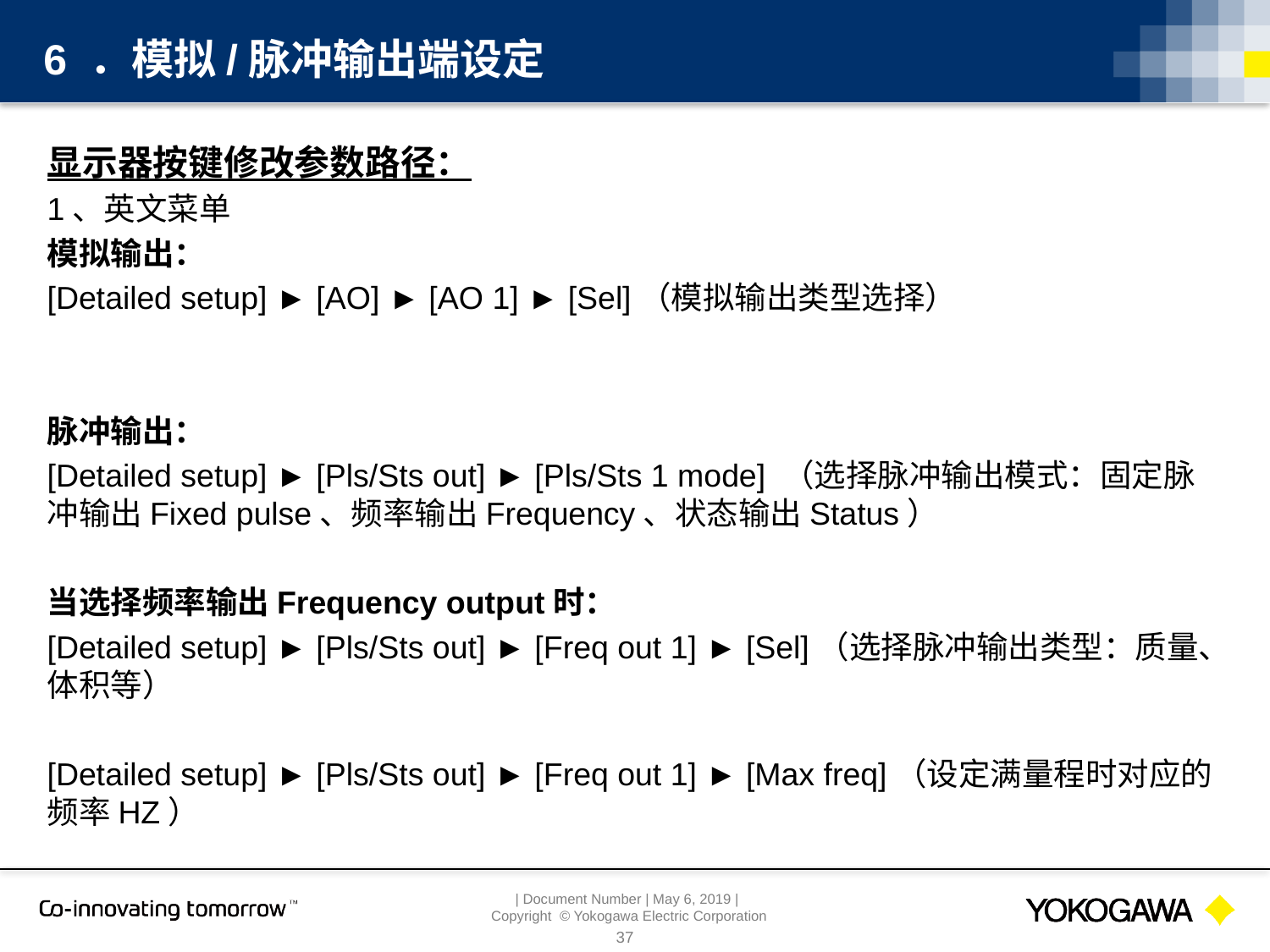

6 ．模拟/脉冲输出端设定

显示器按键修改参数路径：
1、英文菜单
模拟输出：
[Detailed setup] ► [AO] ► [AO 1] ► [Sel]（模拟输出类型选择）

脉冲输出：
[Detailed setup] ► [Pls/Sts out] ► [Pls/Sts 1 mode] （选择脉冲输出模式：固定脉冲输出Fixed pulse、频率输出Frequency、状态输出Status）

当选择频率输出Frequency output时：
[Detailed setup] ► [Pls/Sts out] ► [Freq out 1] ► [Sel]（选择脉冲输出类型：质量、体积等）

[Detailed setup] ► [Pls/Sts out] ► [Freq out 1] ► [Max freq]（设定满量程时对应的频率HZ）